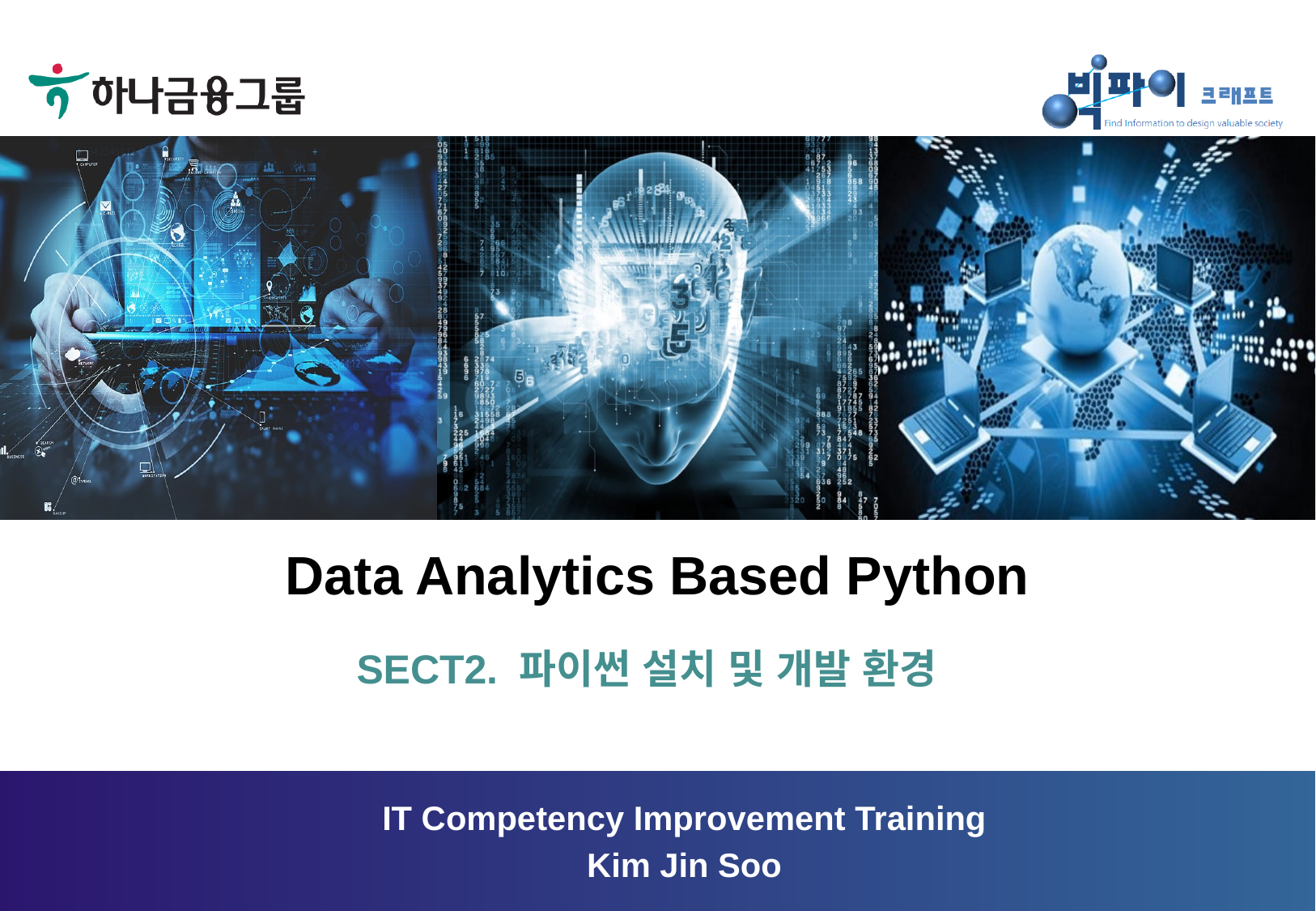

# Data Analytics Based Python
SECT2. 파이썬 설치 및 개발 환경

IT Competency Improvement Training
Kim Jin Soo